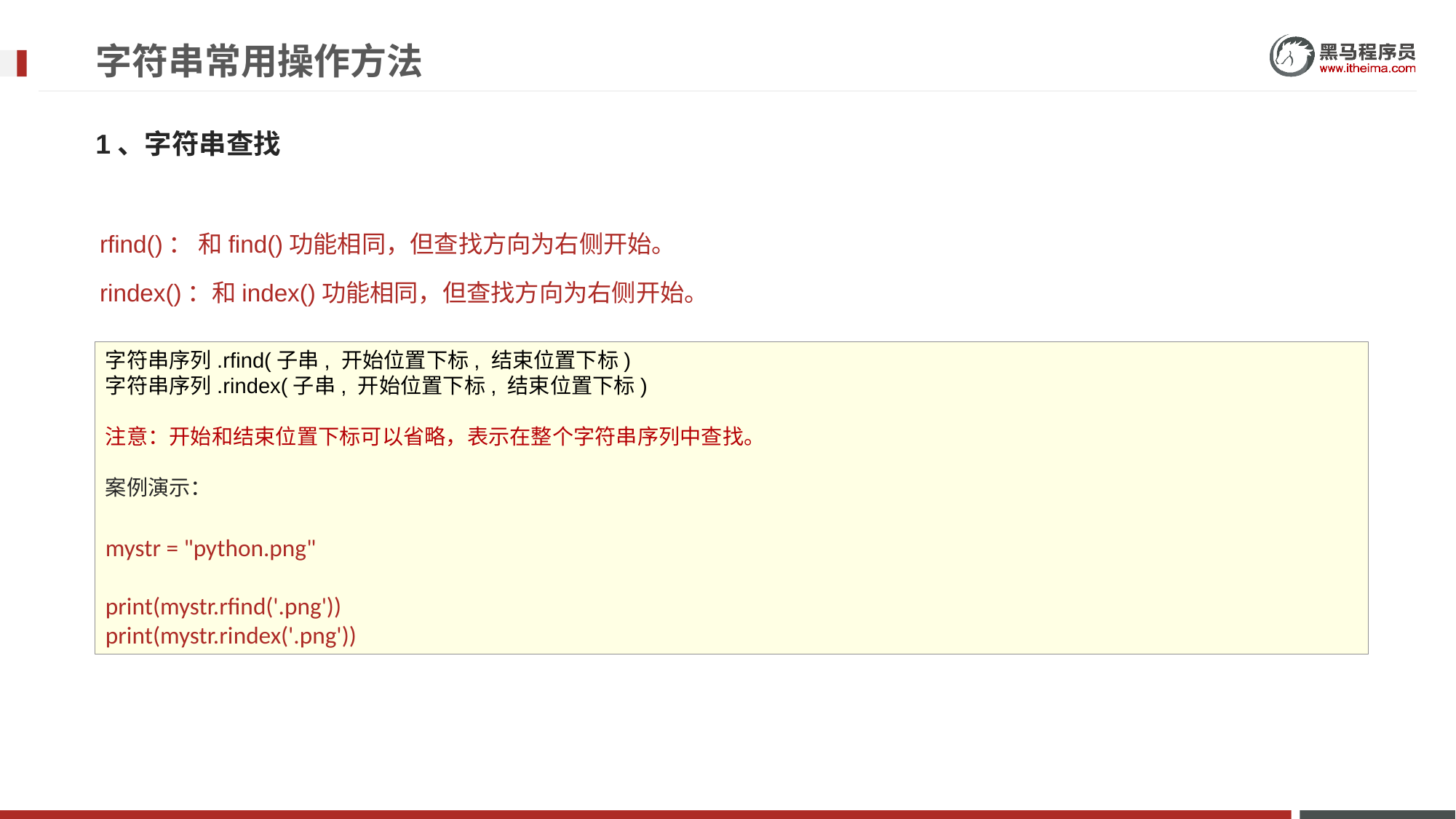

# 字符串常用操作方法
1、字符串查找
rfind()： 和find()功能相同，但查找方向为右侧开始。
rindex()：和index()功能相同，但查找方向为右侧开始。
字符串序列.rfind(子串, 开始位置下标, 结束位置下标)
字符串序列.rindex(子串, 开始位置下标, 结束位置下标)

注意：开始和结束位置下标可以省略，表示在整个字符串序列中查找。

案例演示：

mystr = "python.png"

print(mystr.rfind('.png'))
print(mystr.rindex('.png'))